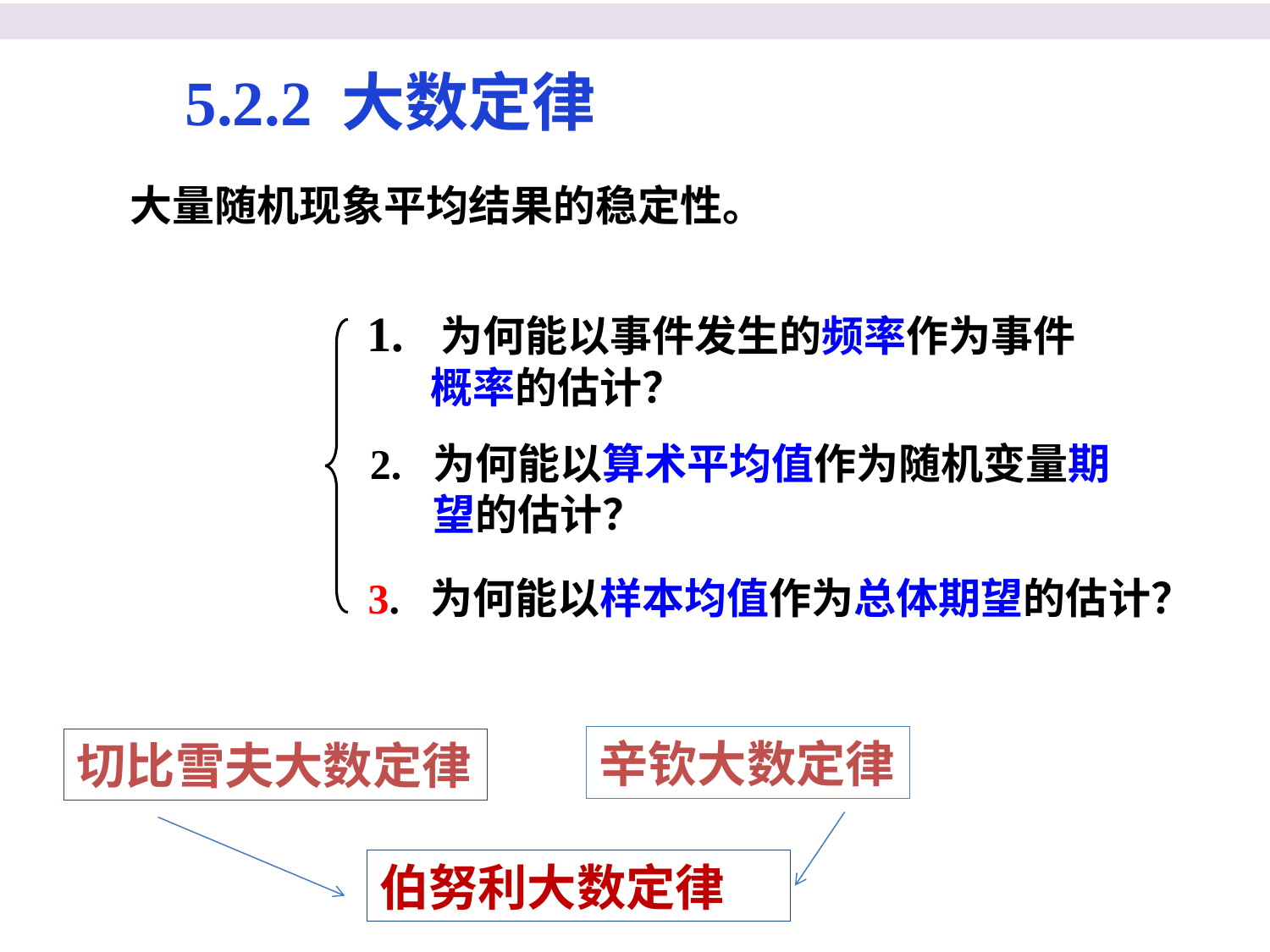

5.2.2 大数定律
大量随机现象平均结果的稳定性。
1.  为何能以事件发生的频率作为事件概率的估计？

2.  为何能以算术平均值作为随机变量期望的估计？
3.  为何能以样本均值作为总体期望的估计？
辛钦大数定律
切比雪夫大数定律
伯努利大数定律